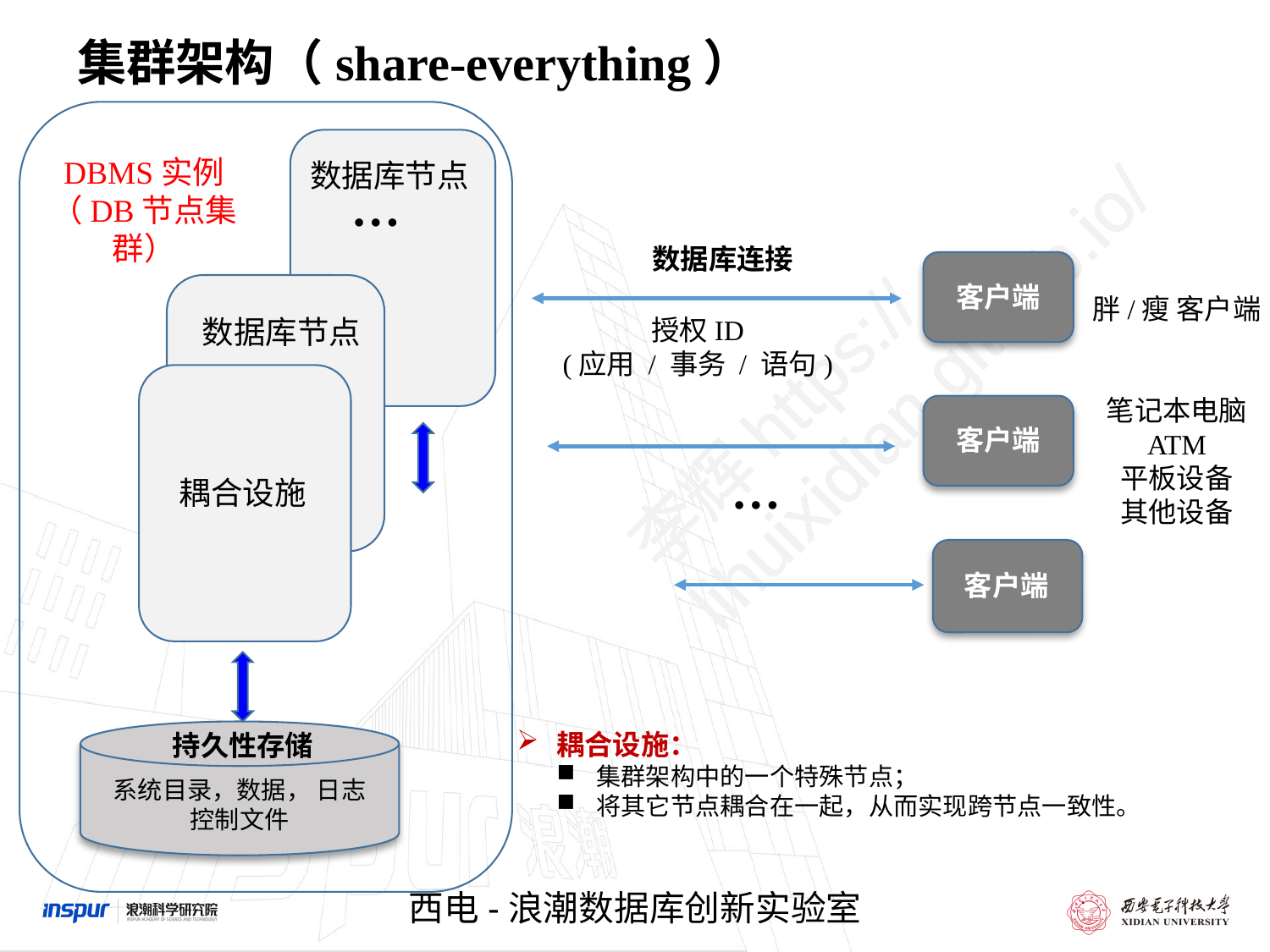

集群架构（share-everything）

DBMS实例
（DB节点集群）
数据库节点
…
数据库连接

客户端

胖/瘦 客户端

笔记本电脑
ATM
平板设备
其他设备
授权ID
(应用 / 事务 / 语句)
数据库节点

客户端

耦合设施
…

客户端

耦合设施：
集群架构中的一个特殊节点；
将其它节点耦合在一起，从而实现跨节点一致性。
持久性存储

系统目录，数据， 日志
控制文件